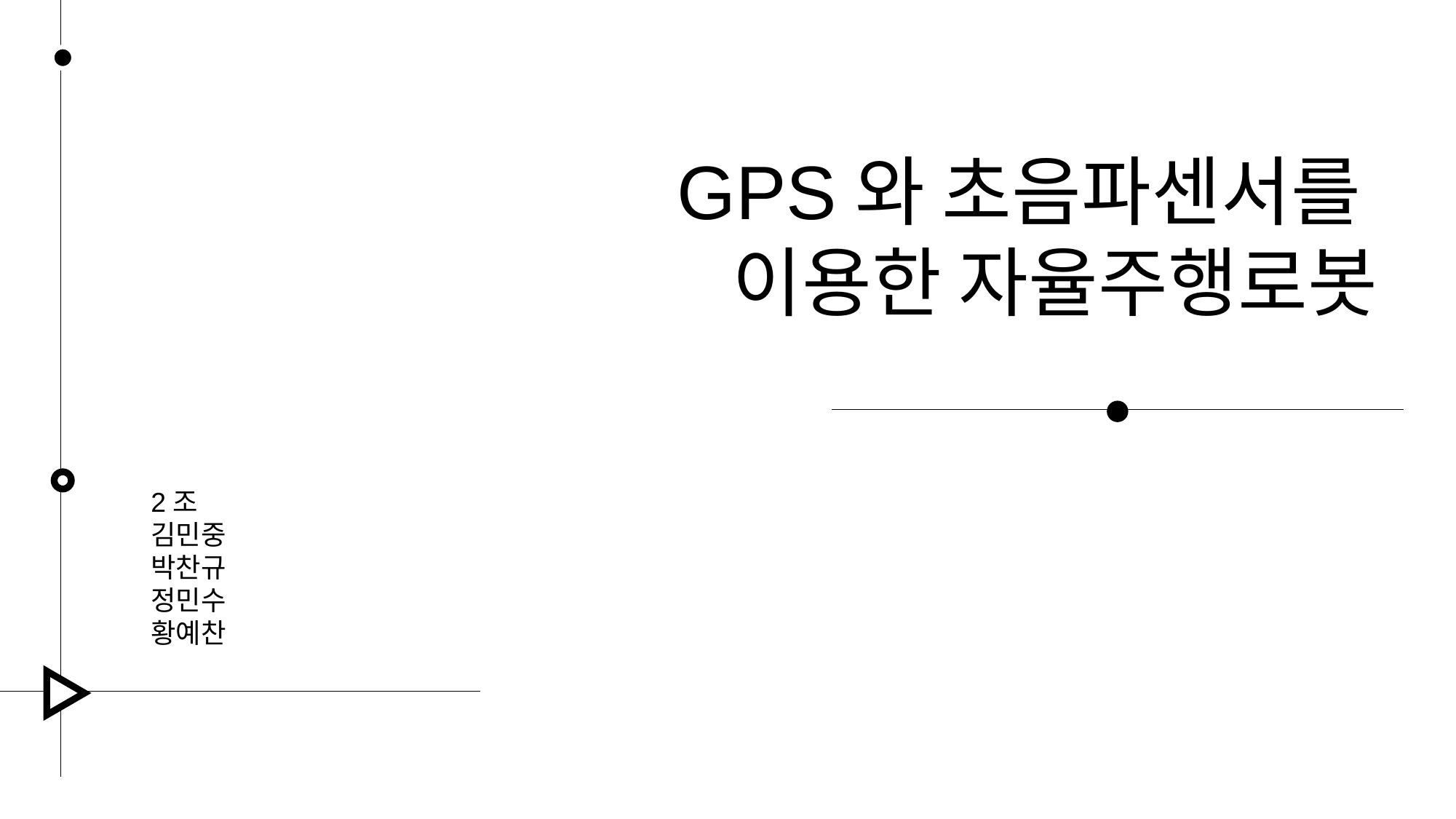

GPS와 초음파센서를
이용한 자율주행로봇

2조
김민중
박찬규
정민수
황예찬